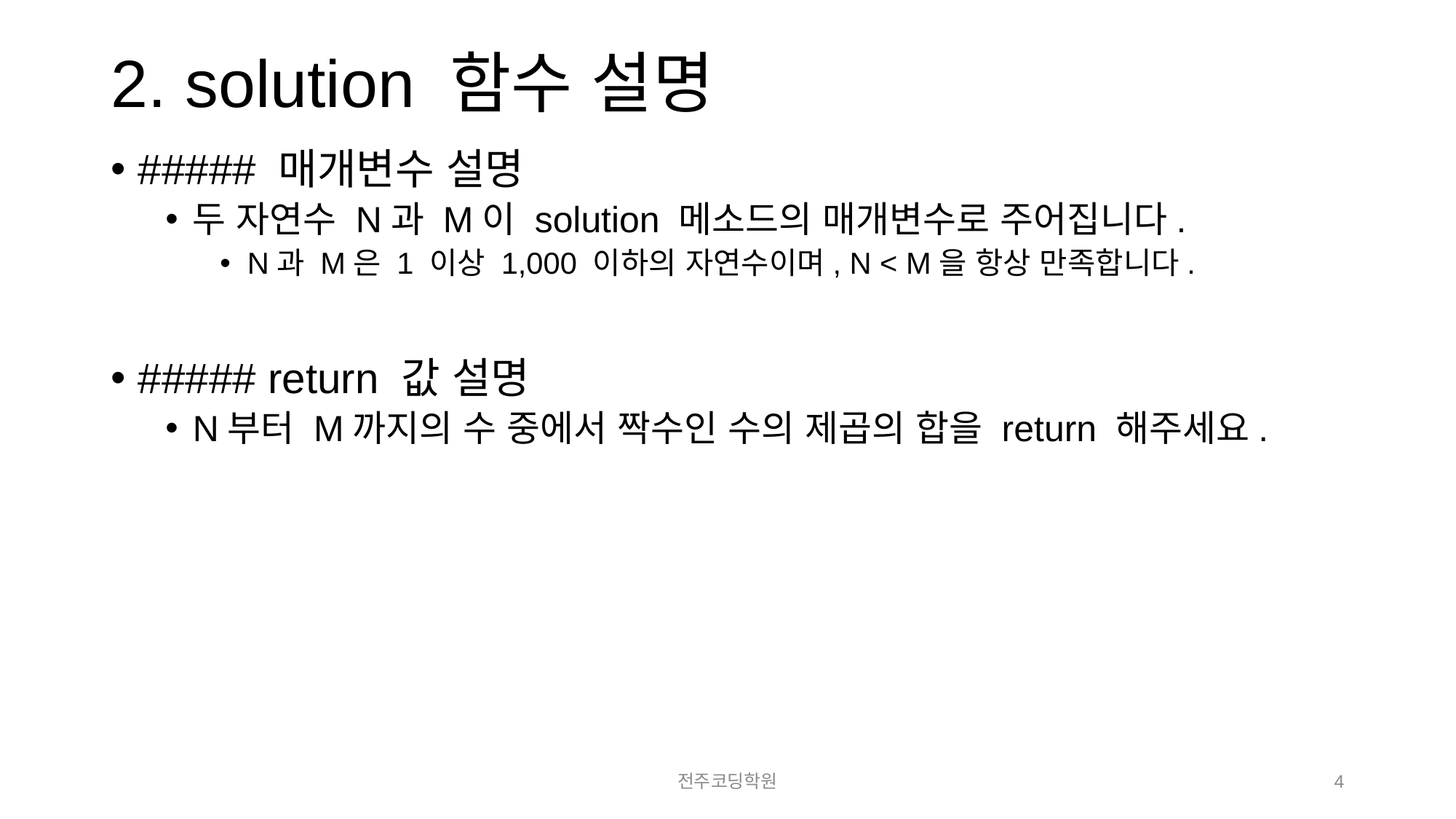

# 2. solution 함수 설명
##### 매개변수 설명
두 자연수 N과 M이 solution 메소드의 매개변수로 주어집니다.
N과 M은 1 이상 1,000 이하의 자연수이며, N < M을 항상 만족합니다.

##### return 값 설명
N부터 M까지의 수 중에서 짝수인 수의 제곱의 합을 return 해주세요.
전주코딩학원
4